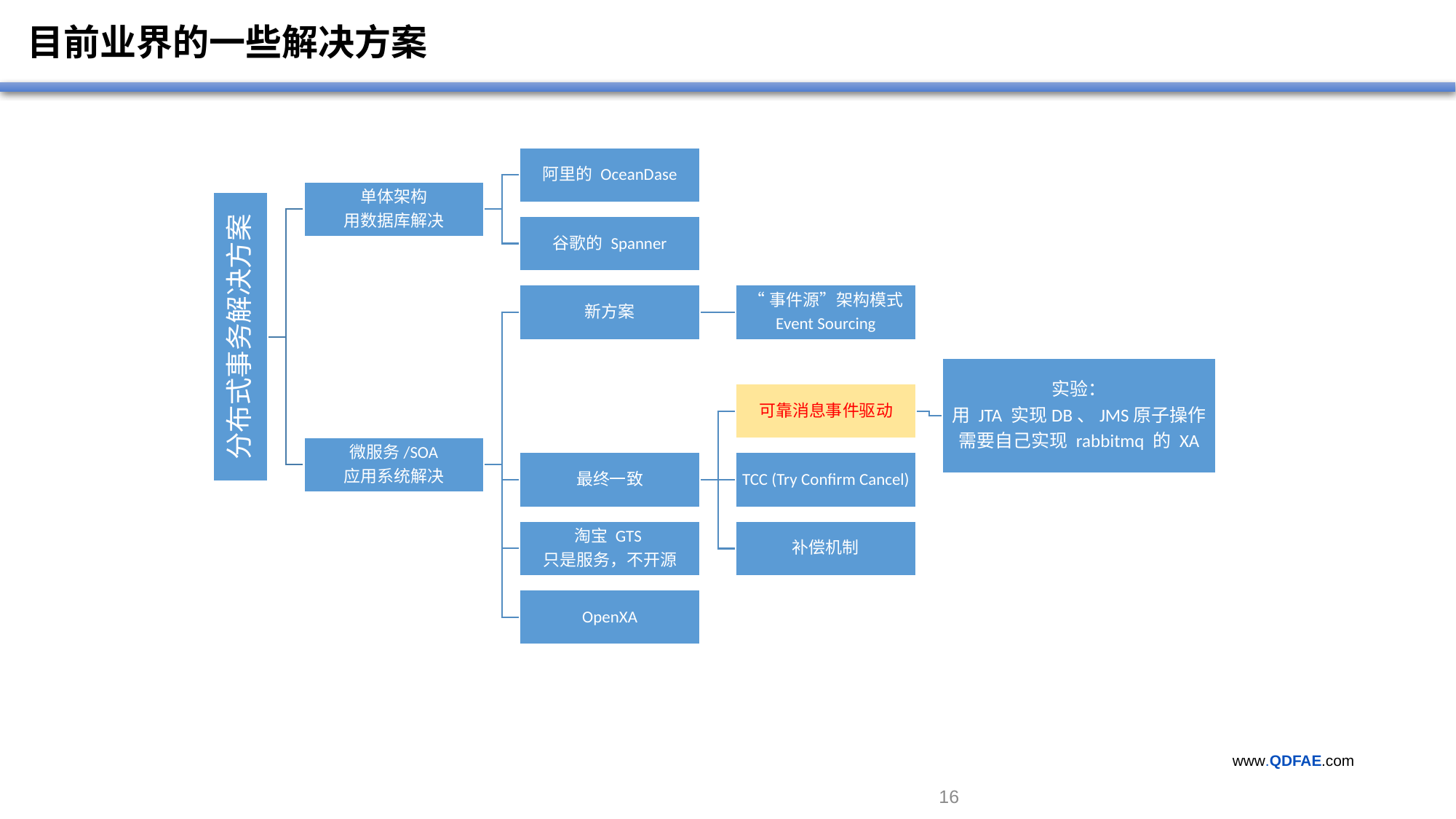

目前业界的一些解决方案

分布式事务解决方案
单体架构
用数据库解决
阿里的 OceanDase
谷歌的 Spanner
微服务/SOA
应用系统解决
新方案
“事件源”架构模式
Event Sourcing
最终一致
可靠消息事件驱动
实验：
用 JTA 实现DB、JMS原子操作
需要自己实现 rabbitmq 的 XA
TCC (Try Confirm Cancel)
补偿机制
淘宝 GTS
只是服务，不开源
OpenXA

                   16